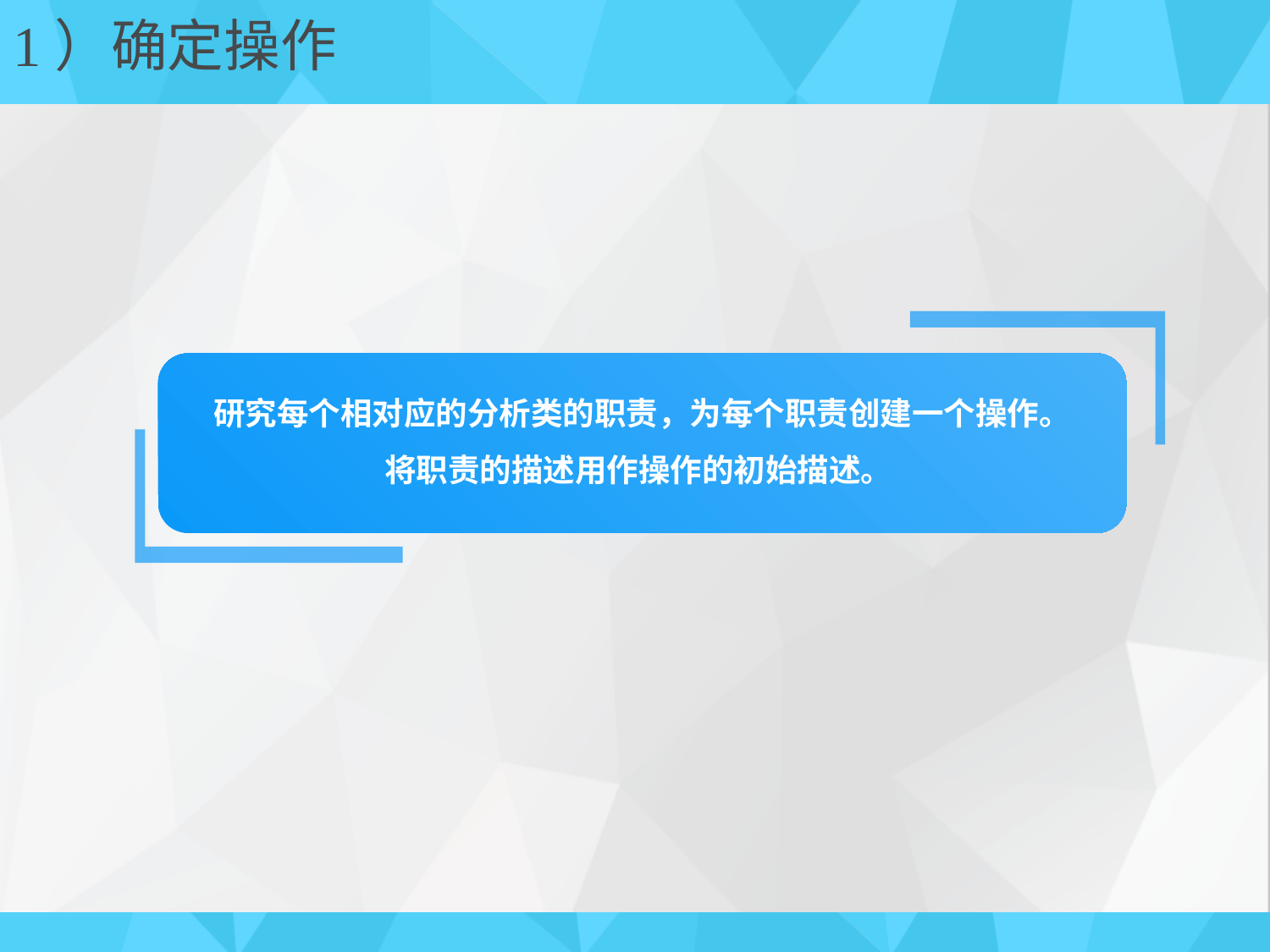

# 1）确定操作

研究每个相对应的分析类的职责，为每个职责创建一个操作。
将职责的描述用作操作的初始描述。